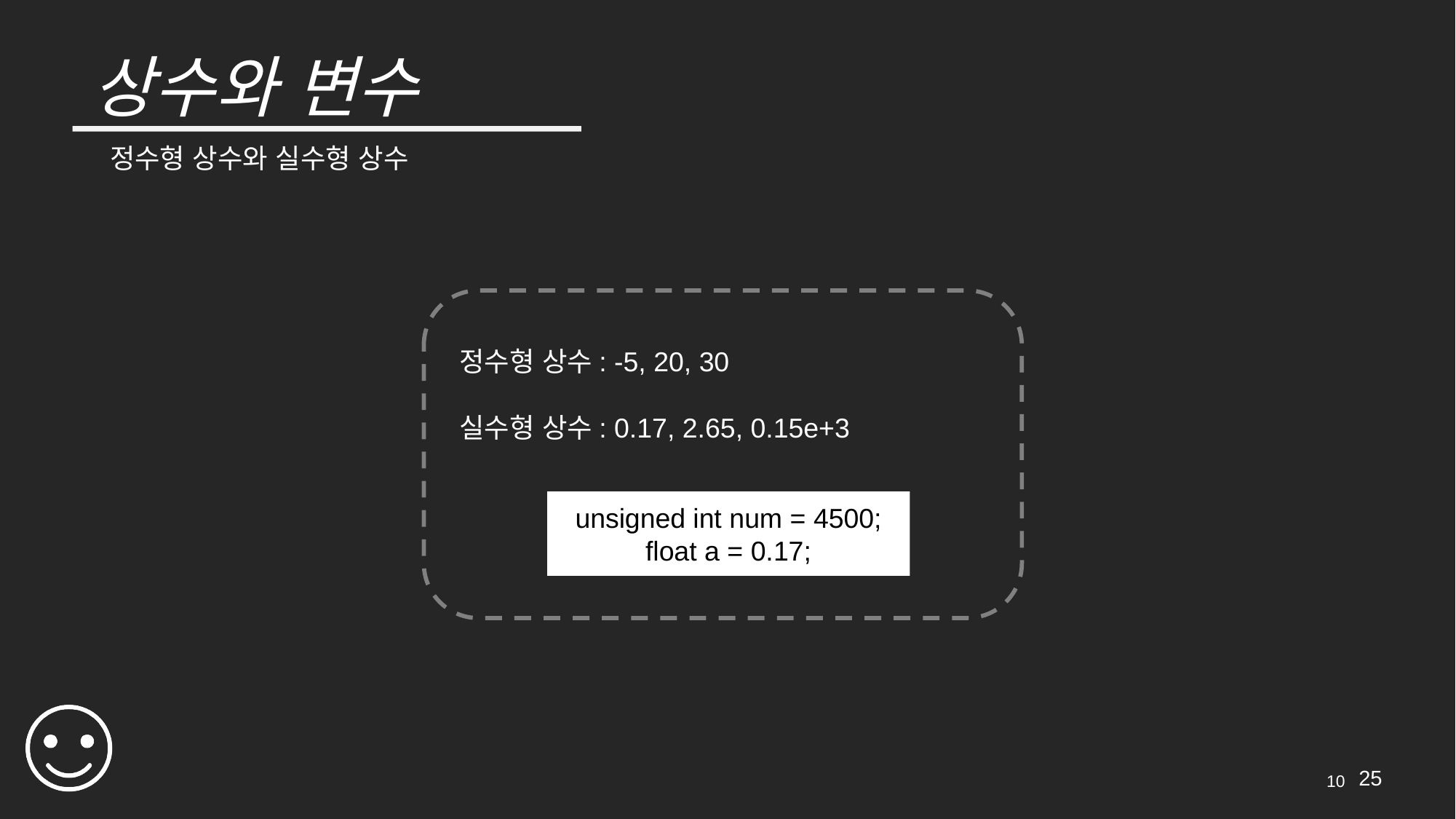

# 상수와 변수

정수형 상수와 실수형 상수

정수형 상수: -5, 20, 30
실수형 상수: 0.17, 2.65, 0.15e+3
unsigned int num = 4500;
float a = 0.17;
10